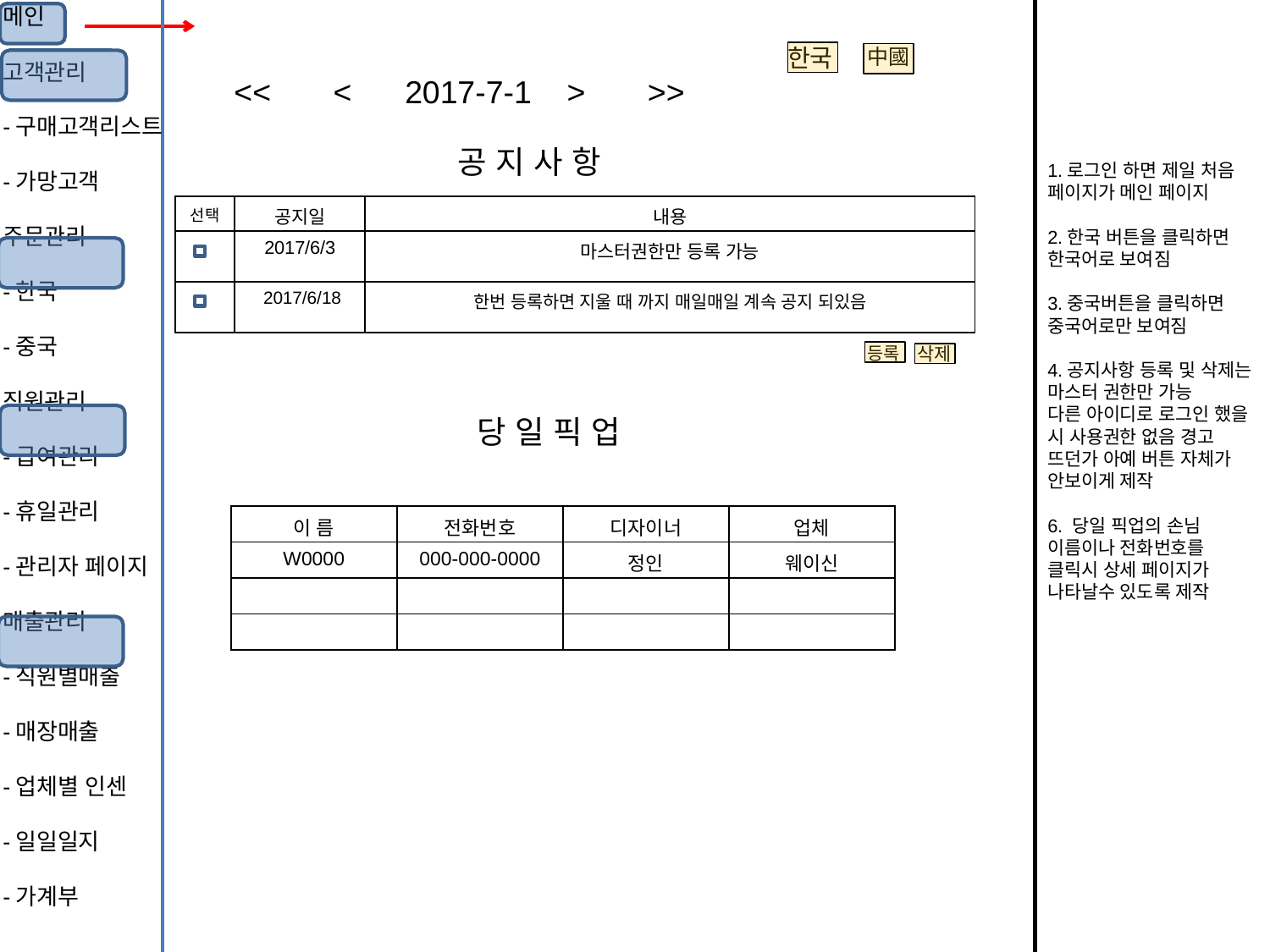

메인

고객관리

-구매고객리스트

-가망고객

주문관리

-한국

-중국

직원관리

-급여관리

-휴일관리

-관리자 페이지

매출관리

-직원별매출

-매장매출

-업체별 인센

-일일일지

-가계부

한국
中國

   <<       <      2017-7-1    >       >>
공 지 사 항
1.로그인 하면 제일 처음 페이지가 메인 페이지

2.한국 버튼을 클릭하면 한국어로 보여짐

3.중국버튼을 클릭하면 중국어로만 보여짐

4.공지사항 등록 및 삭제는 마스터 권한만 가능
다른 아이디로 로그인 했을 시 사용권한 없음 경고 뜨던가 아예 버튼 자체가 안보이게 제작

6. 당일 픽업의 손님 이름이나 전화번호를 클릭시 상세 페이지가 나타날수 있도록 제작

| 선택 | 공지일 | 내용 |
| --- | --- | --- |
|  | 2017/6/3 | 마스터권한만 등록 가능 |
|  | 2017/6/18 | 한번 등록하면 지울 때 까지 매일매일 계속 공지 되있음 |

등록
삭제

당 일 픽 업
| 이 름 | 전화번호 | 디자이너 | 업체 |
| --- | --- | --- | --- |
| W0000 | 000-000-0000 | 정인 | 웨이신 |
|  |  |  |  |
|  |  |  |  |